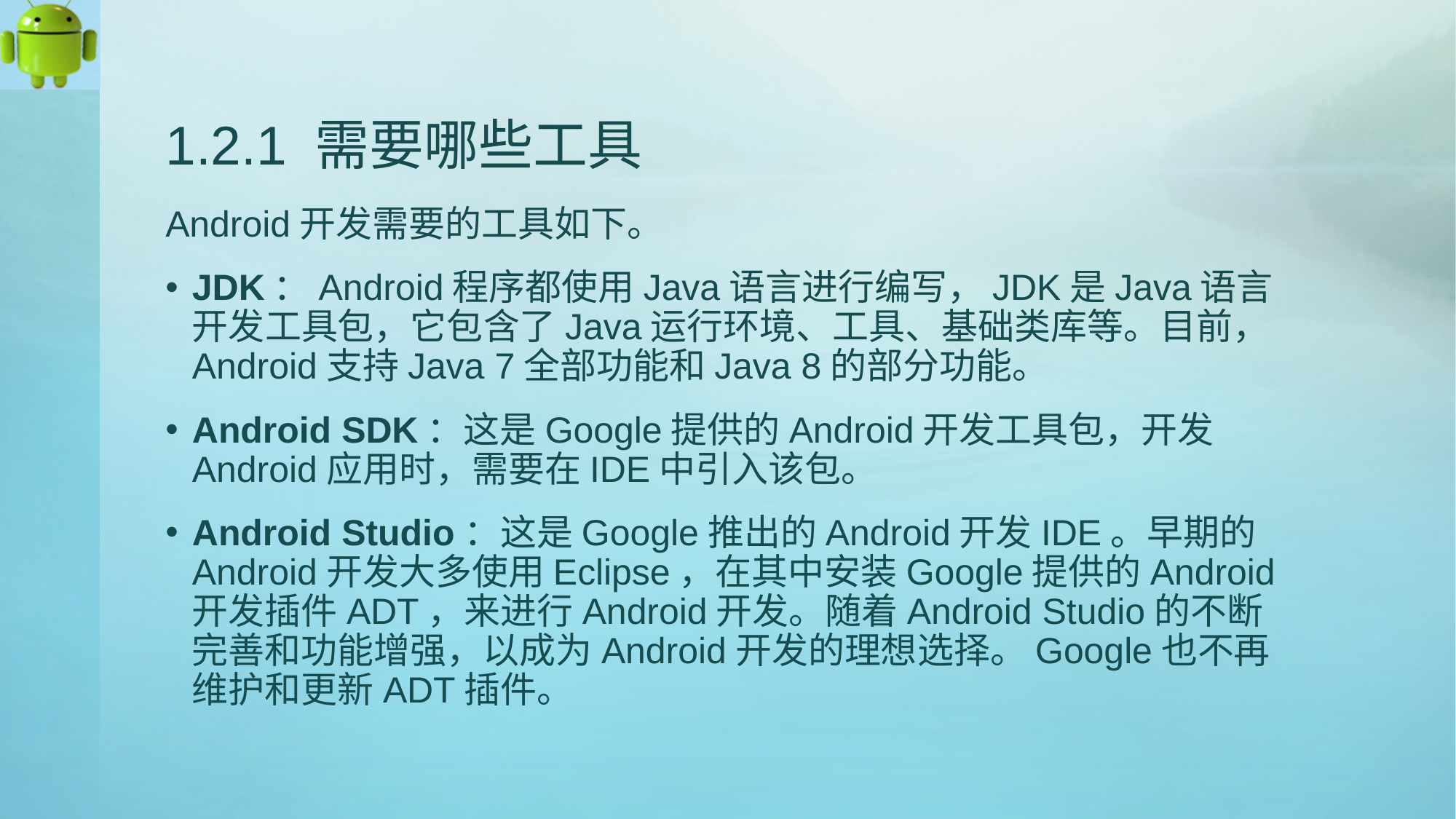

# 1.2.1 需要哪些工具
Android开发需要的工具如下。
JDK：Android程序都使用Java语言进行编写，JDK是Java语言开发工具包，它包含了Java运行环境、工具、基础类库等。目前，Android支持Java 7全部功能和Java 8的部分功能。
Android SDK：这是Google提供的Android开发工具包，开发Android应用时，需要在IDE中引入该包。
Android Studio：这是Google推出的Android开发IDE。早期的Android开发大多使用Eclipse，在其中安装Google提供的Android开发插件ADT，来进行Android开发。随着Android Studio的不断完善和功能增强，以成为Android开发的理想选择。Google也不再维护和更新ADT插件。